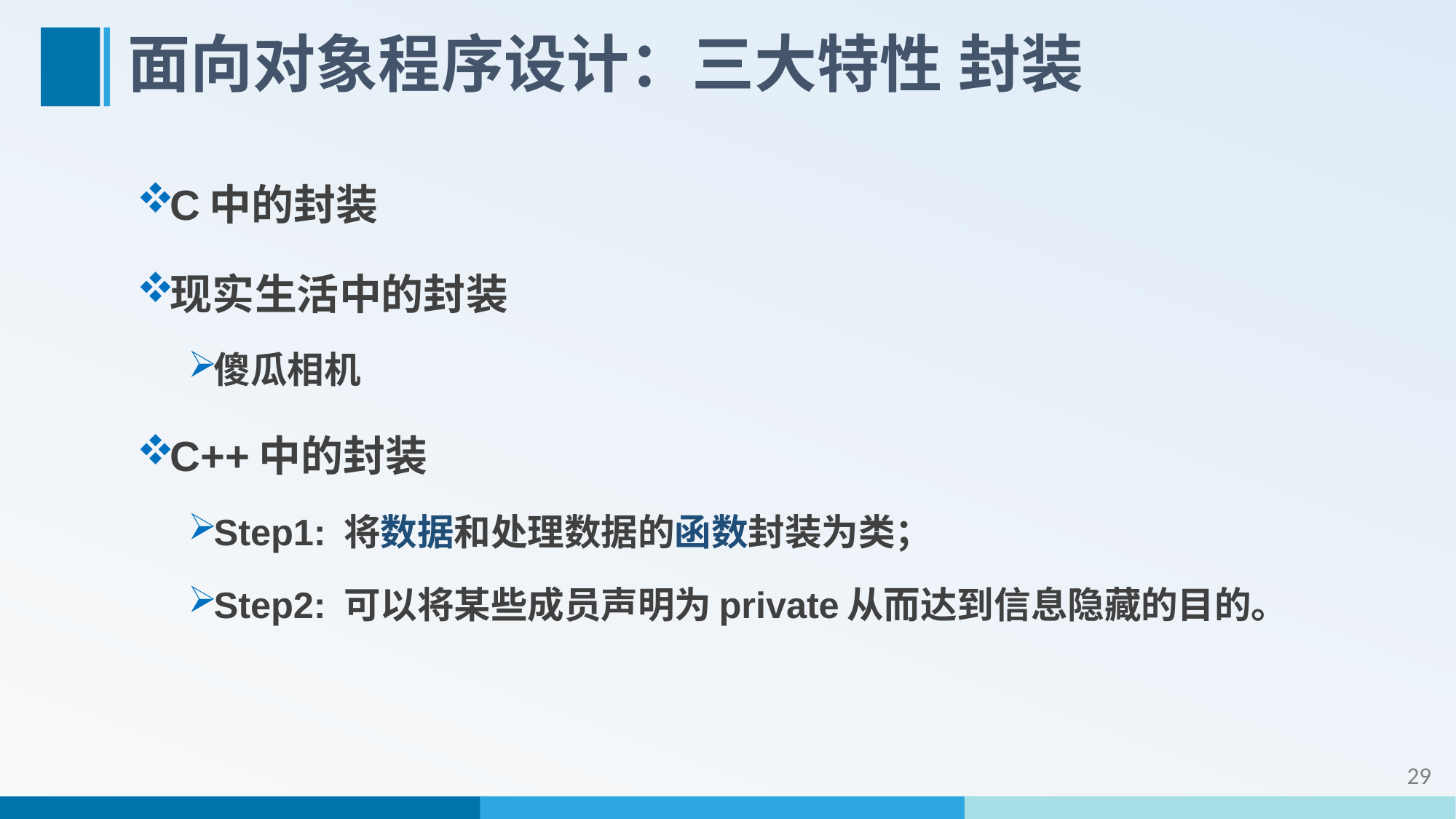

# 面向对象程序设计：三大特性 封装
C中的封装
现实生活中的封装
傻瓜相机
C++中的封装
Step1: 将数据和处理数据的函数封装为类；
Step2: 可以将某些成员声明为private从而达到信息隐藏的目的。